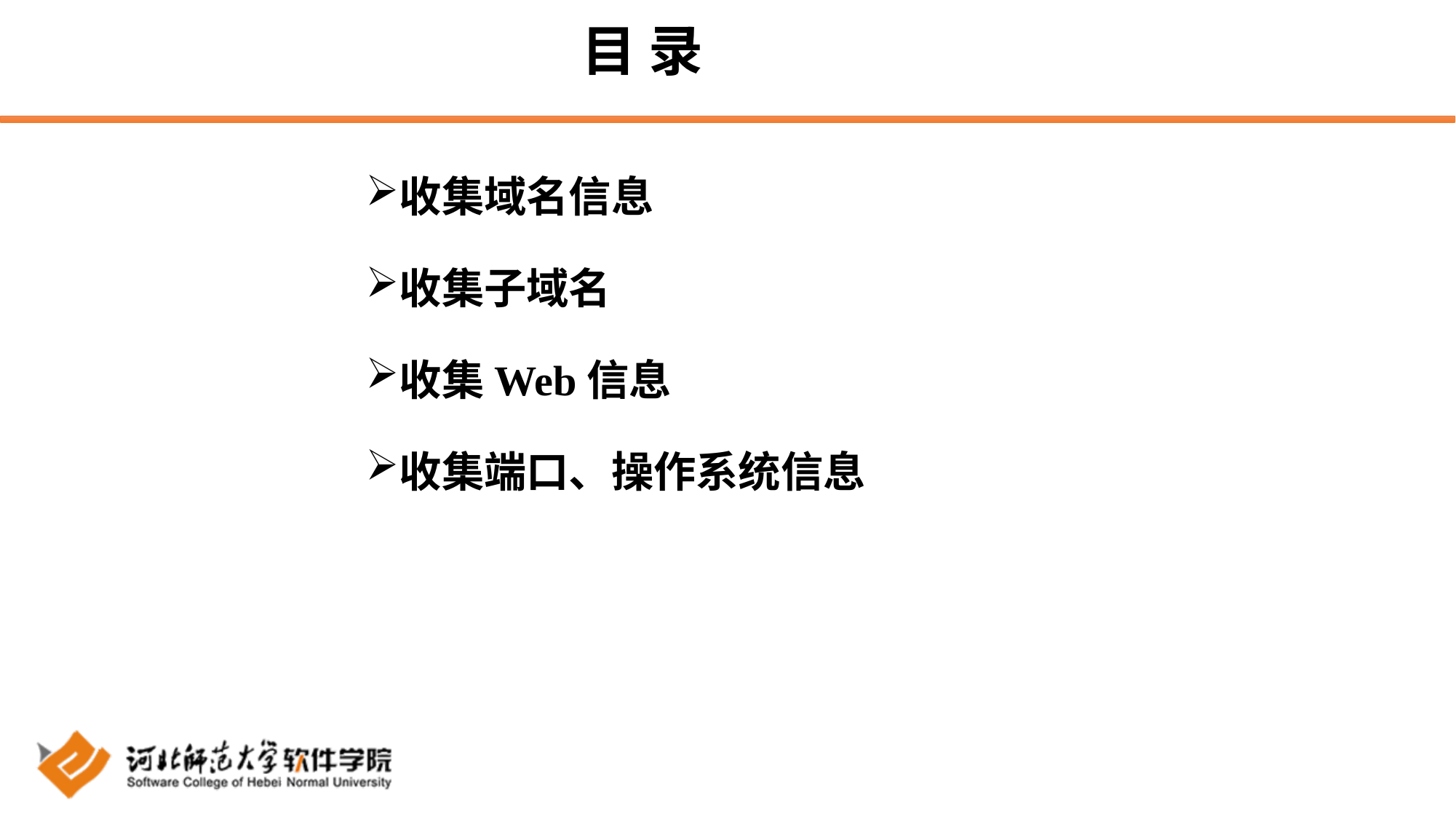

# 目 录
收集域名信息
收集子域名
收集Web信息
收集端口、操作系统信息